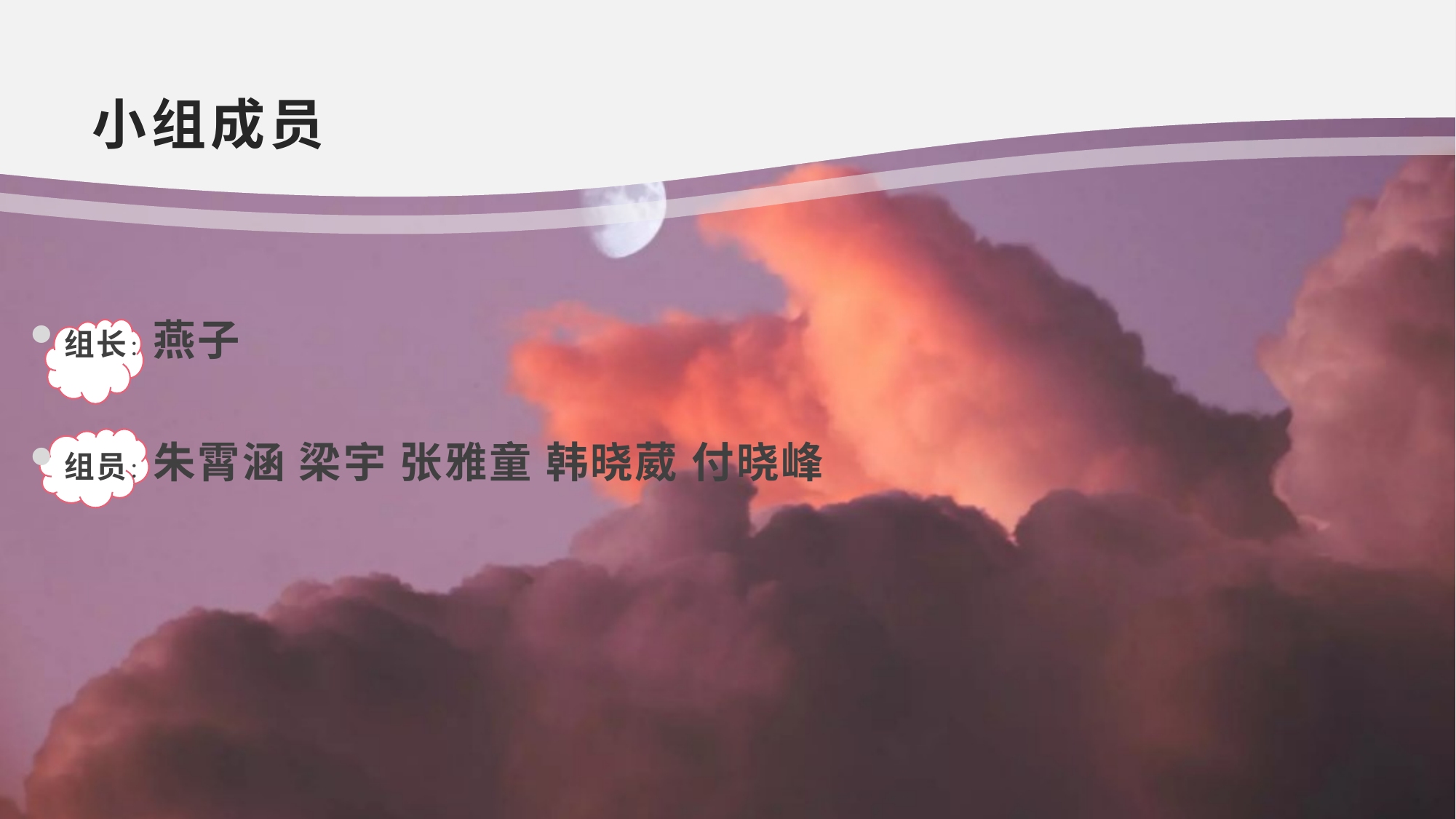

小组成员

组长：燕子

组员：朱霄涵 梁宇 张雅童 韩晓葳 付晓峰